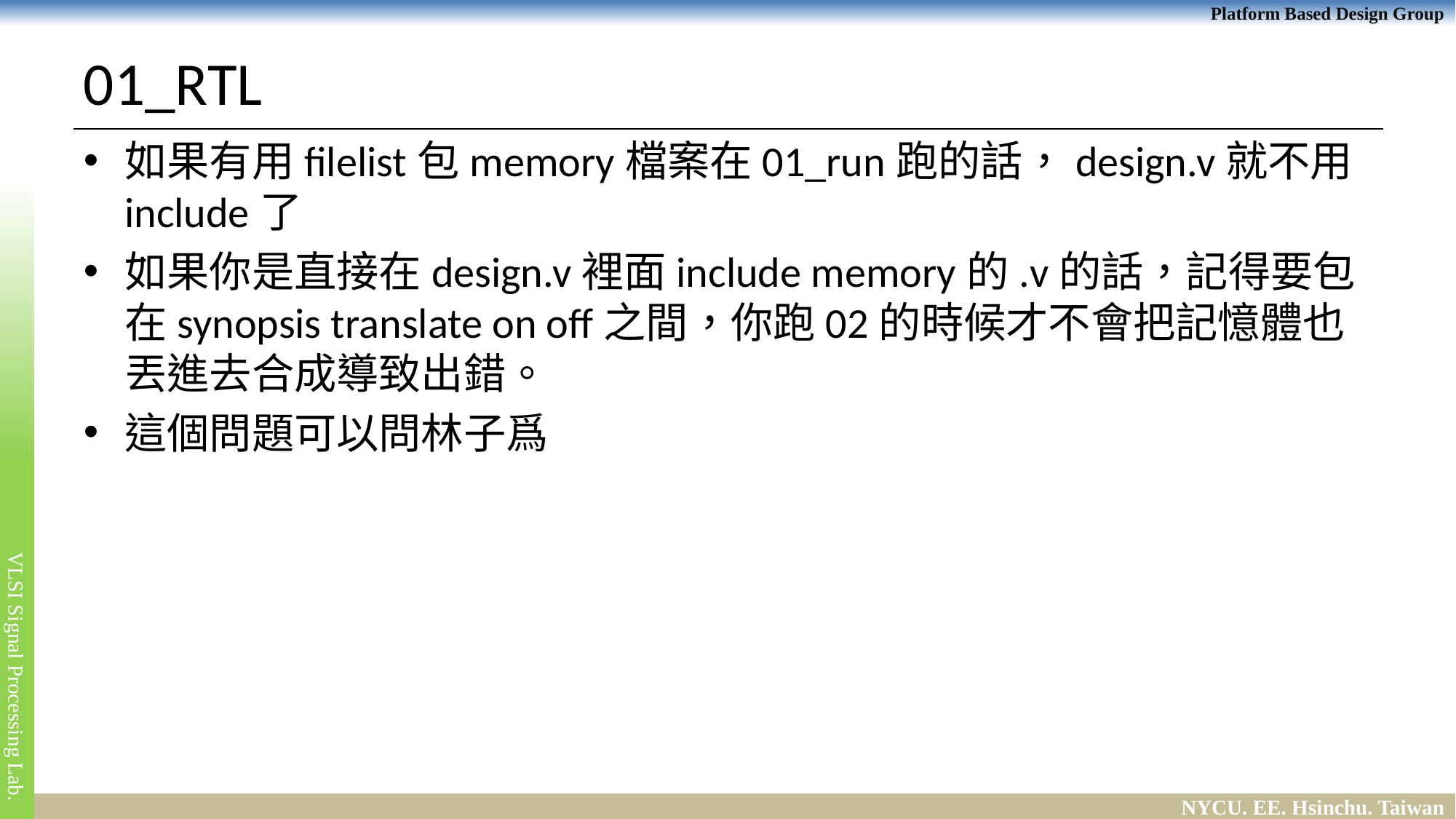

# 01_RTL
如果有用filelist包memory檔案在01_run跑的話，design.v就不用include了
如果你是直接在design.v裡面include memory的.v的話，記得要包在synopsis translate on off之間，你跑02的時候才不會把記憶體也丟進去合成導致出錯。
這個問題可以問林子爲